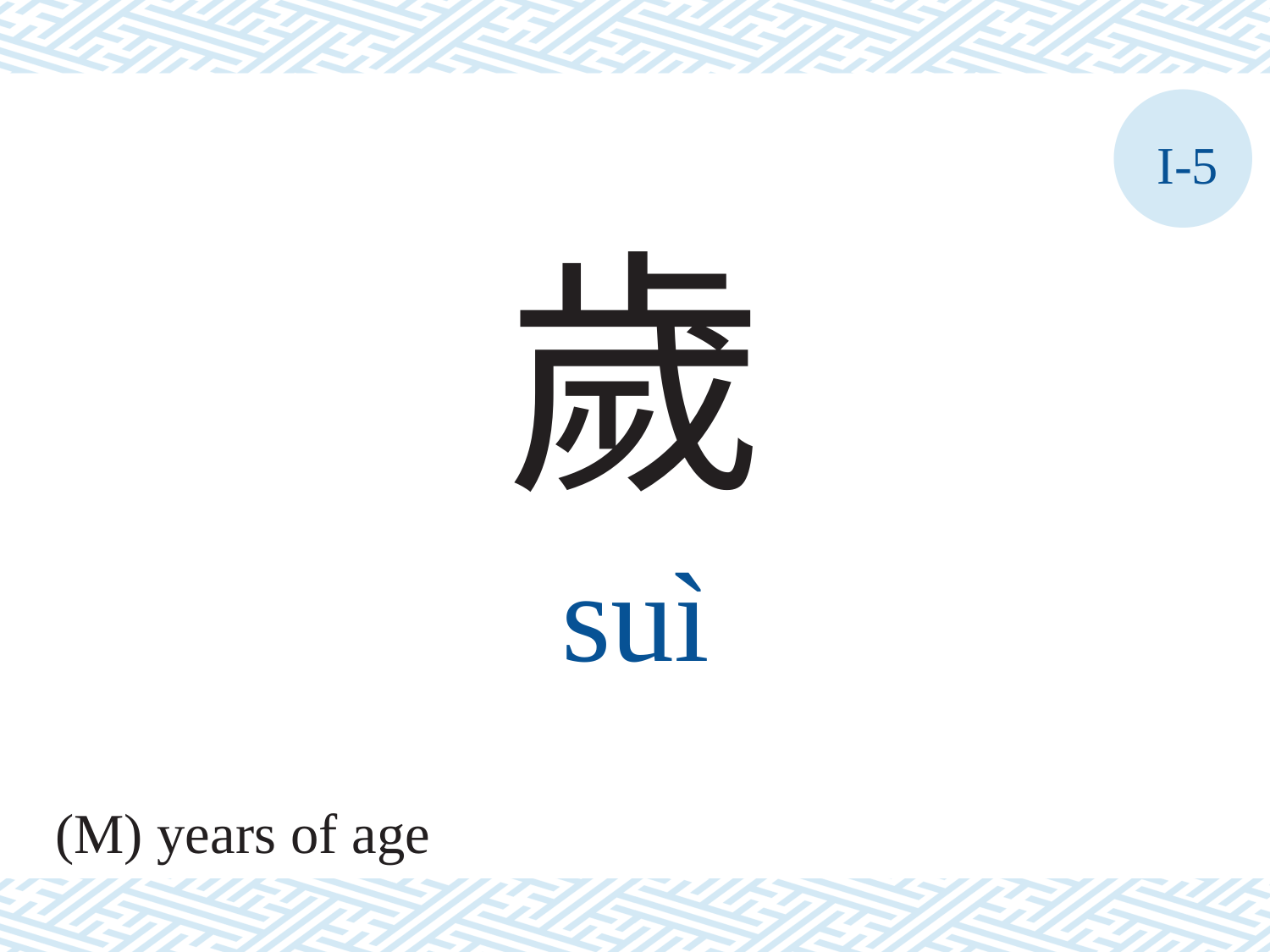

I-5
歲
suì
(M) years of age